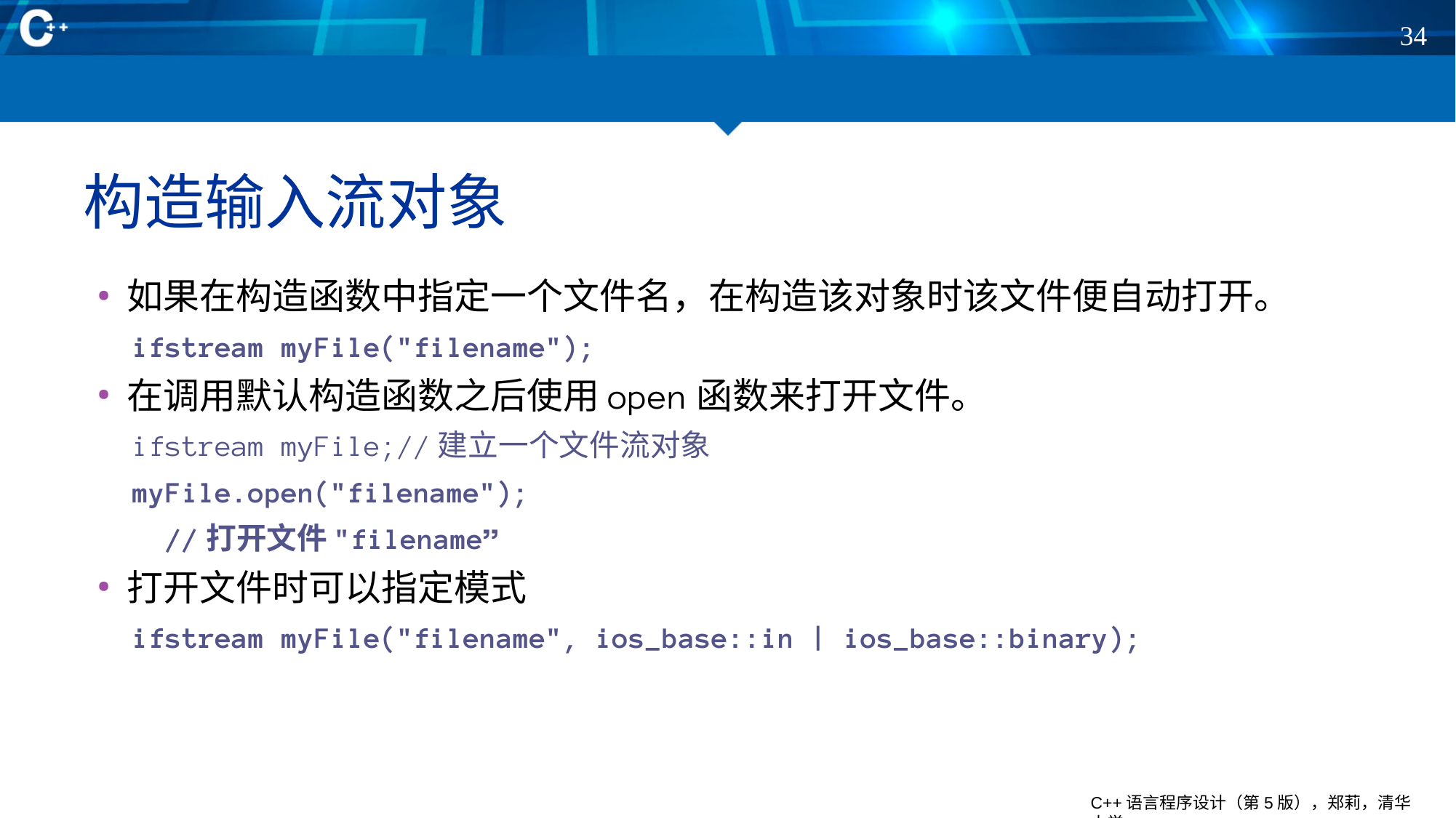

34
# 构造输入流对象
如果在构造函数中指定一个文件名，在构造该对象时该文件便自动打开。
ifstream myFile("filename");
在调用默认构造函数之后使用open函数来打开文件。
ifstream myFile;//建立一个文件流对象
myFile.open("filename");
  //打开文件"filename”
打开文件时可以指定模式
ifstream myFile("filename", ios_base::in | ios_base::binary);